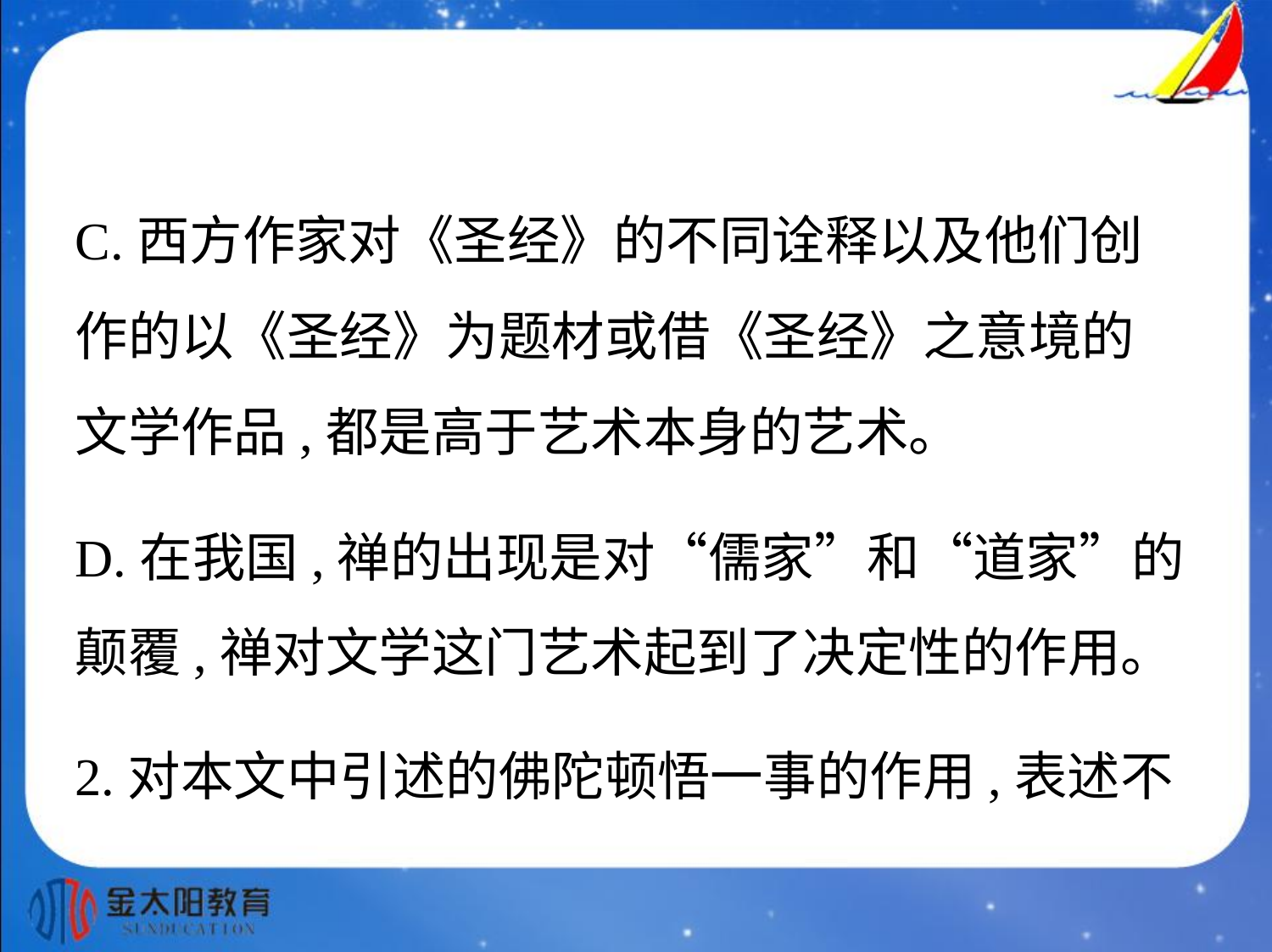

C.西方作家对《圣经》的不同诠释以及他们创
作的以《圣经》为题材或借《圣经》之意境的
文学作品,都是高于艺术本身的艺术。
D.在我国,禅的出现是对“儒家”和“道家”的
颠覆,禅对文学这门艺术起到了决定性的作用。
2.对本文中引述的佛陀顿悟一事的作用,表述不